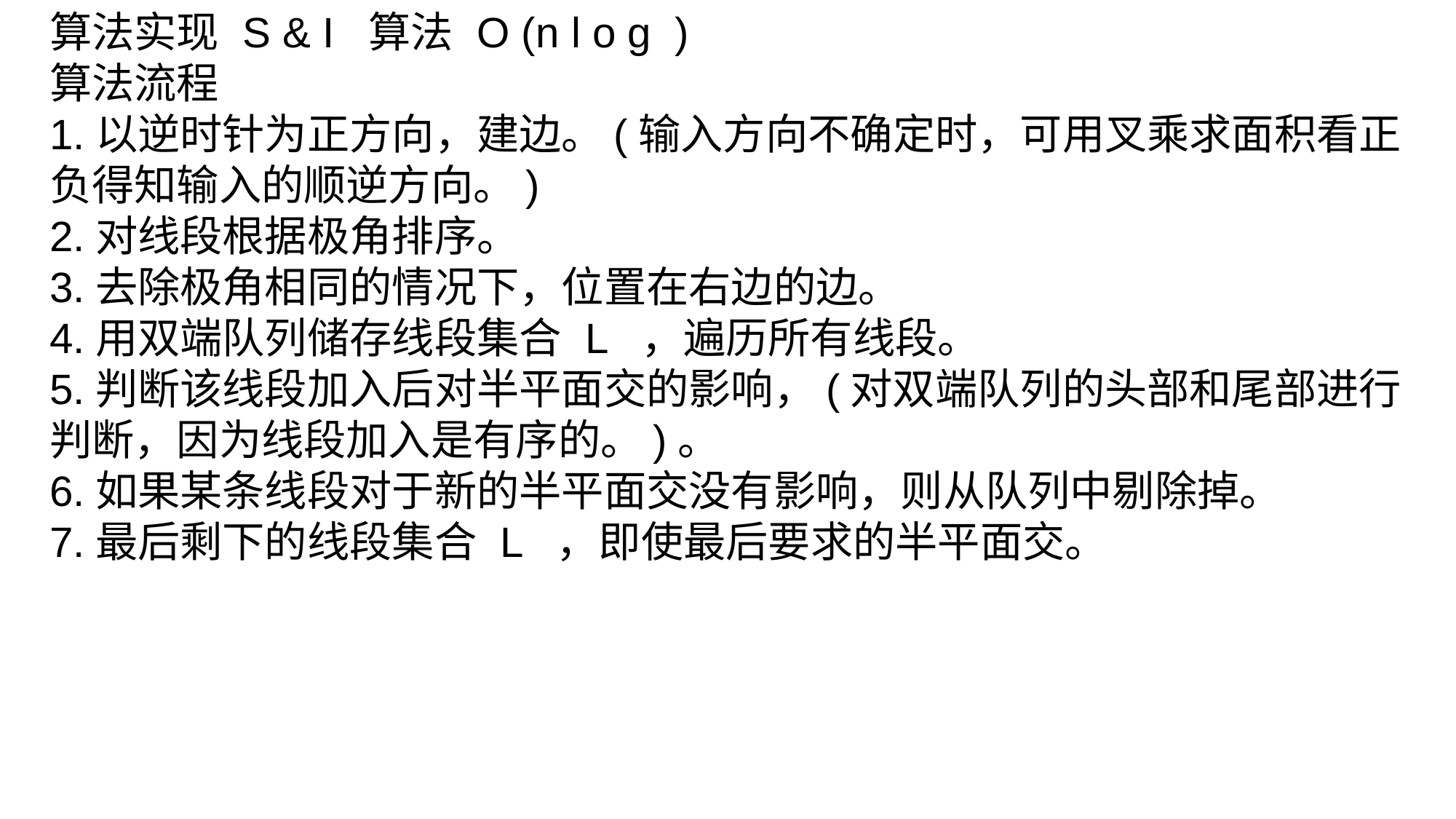

算法实现 S & I  算法 O (n l o g  )
算法流程
1.以逆时针为正方向，建边。(输入方向不确定时，可用叉乘求面积看正负得知输入的顺逆方向。)
2.对线段根据极角排序。
3.去除极角相同的情况下，位置在右边的边。
4.用双端队列储存线段集合 L  ，遍历所有线段。
5.判断该线段加入后对半平面交的影响，(对双端队列的头部和尾部进行判断，因为线段加入是有序的。)。
6.如果某条线段对于新的半平面交没有影响，则从队列中剔除掉。
7.最后剩下的线段集合 L  ，即使最后要求的半平面交。